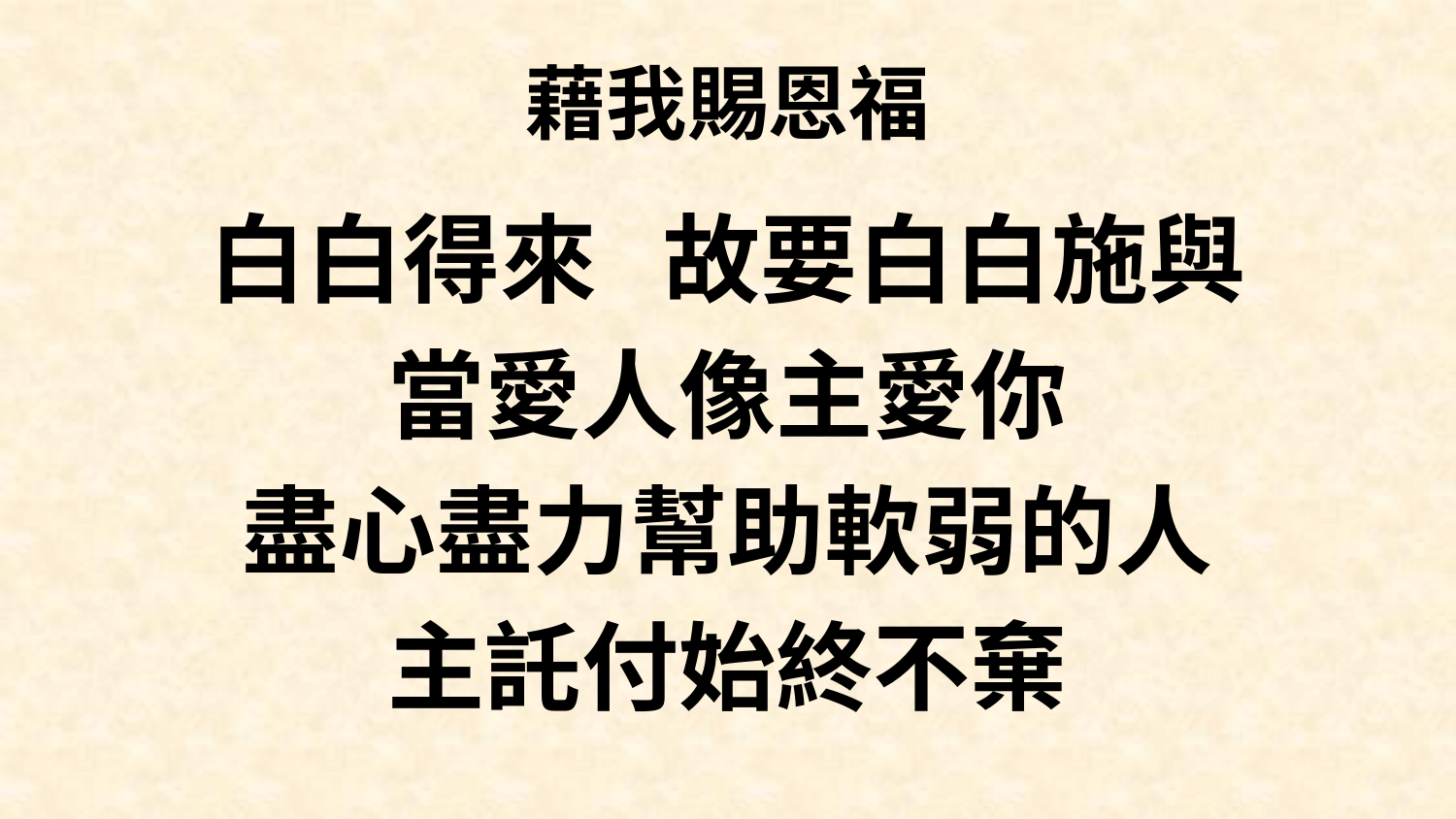

# 藉我賜恩福
白白得來   故要白白施與
當愛人像主愛你
盡心盡力幫助軟弱的人
主託付始終不棄